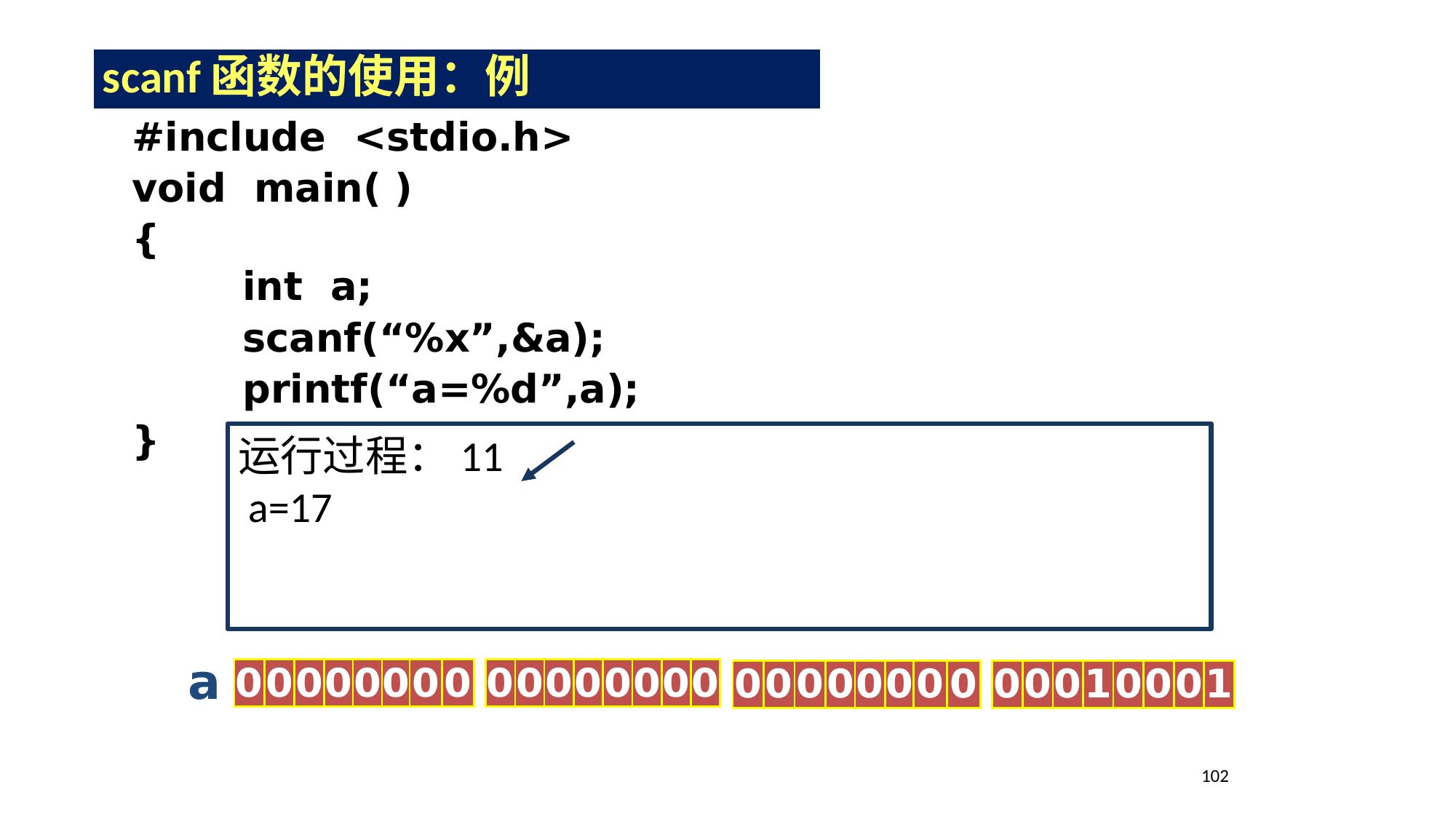

scanf函数的使用：例
#include  <stdio.h>
void  main( )
{
        int  a;
        scanf(“%x”,&a);
        printf(“a=%d”,a);
}
运行过程：11
 a=17

a
|  | 0 | 0 | 0 | 0 | 0 | 0 | 0 | 0 |  | 0 | 0 | 0 | 0 | 0 | 0 | 0 | 0 |
| --- | --- | --- | --- | --- | --- | --- | --- | --- | --- | --- | --- | --- | --- | --- | --- | --- | --- |
|  | 0 | 0 | 0 | 0 | 0 | 0 | 0 | 0 |  | 0 | 0 | 0 | 1 | 0 | 0 | 0 | 1 |
| --- | --- | --- | --- | --- | --- | --- | --- | --- | --- | --- | --- | --- | --- | --- | --- | --- | --- |
102